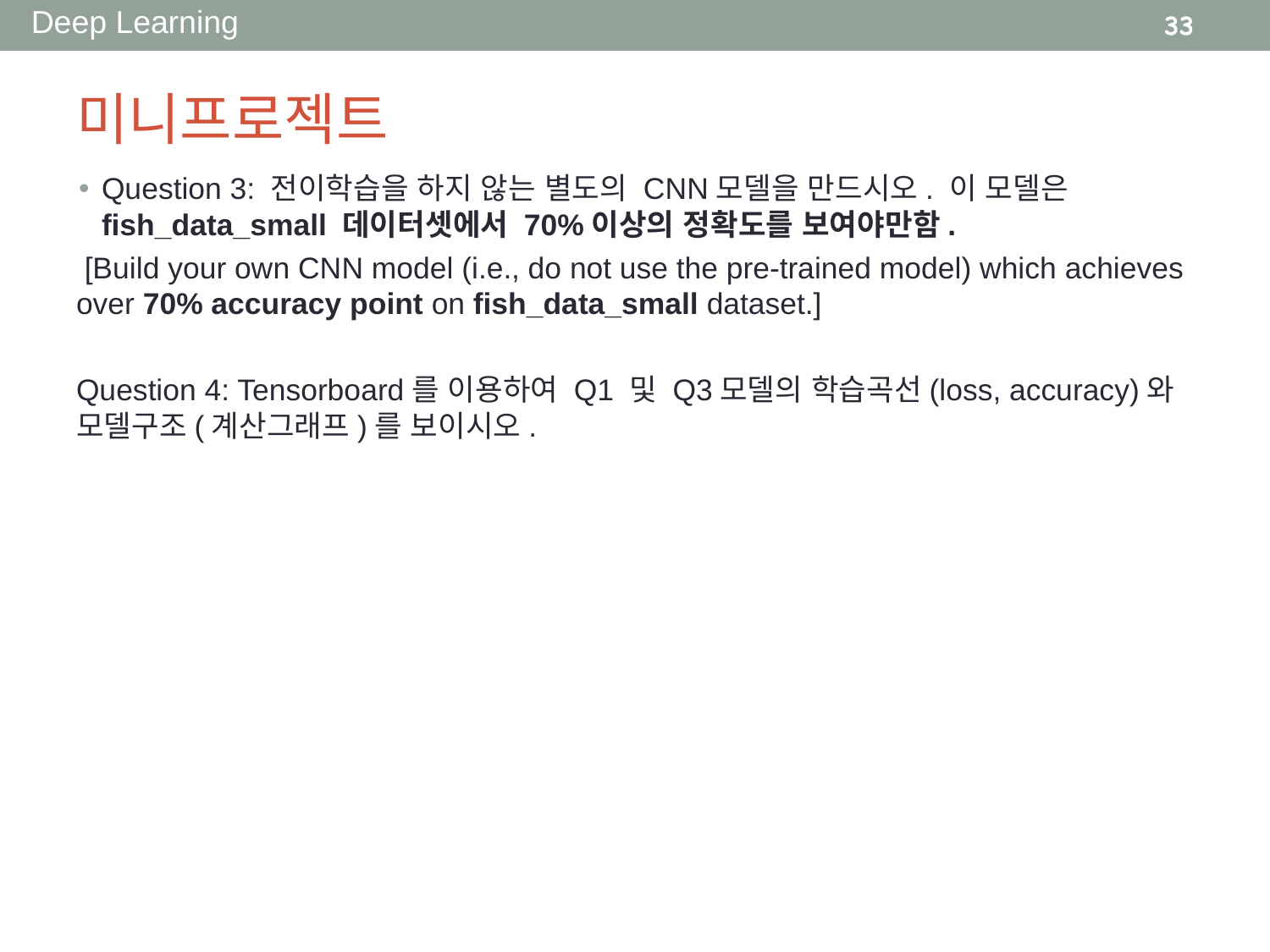

# 미니프로젝트
Question 3: 전이학습을 하지 않는 별도의 CNN모델을 만드시오. 이 모델은 fish_data_small 데이터셋에서 70%이상의 정확도를 보여야만함.
 [Build your own CNN model (i.e., do not use the pre-trained model) which achieves over 70% accuracy point on fish_data_small dataset.]

Question 4: Tensorboard를 이용하여 Q1 및 Q3모델의 학습곡선(loss, accuracy)와 모델구조(계산그래프)를 보이시오.